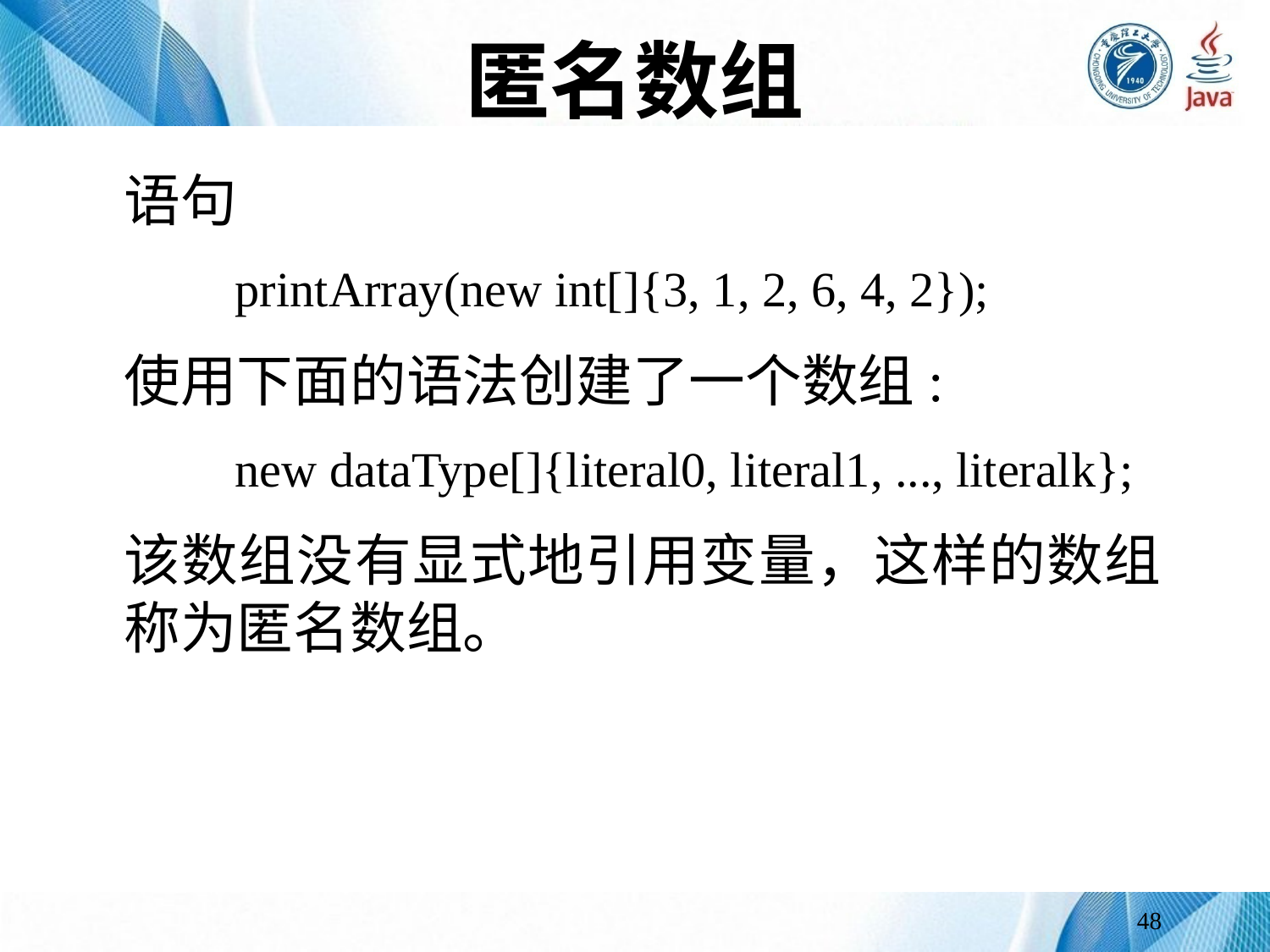

# 匿名数组
语句
printArray(new int[]{3, 1, 2, 6, 4, 2});
使用下面的语法创建了一个数组:
new dataType[]{literal0, literal1, ..., literalk};
该数组没有显式地引用变量，这样的数组称为匿名数组。
48